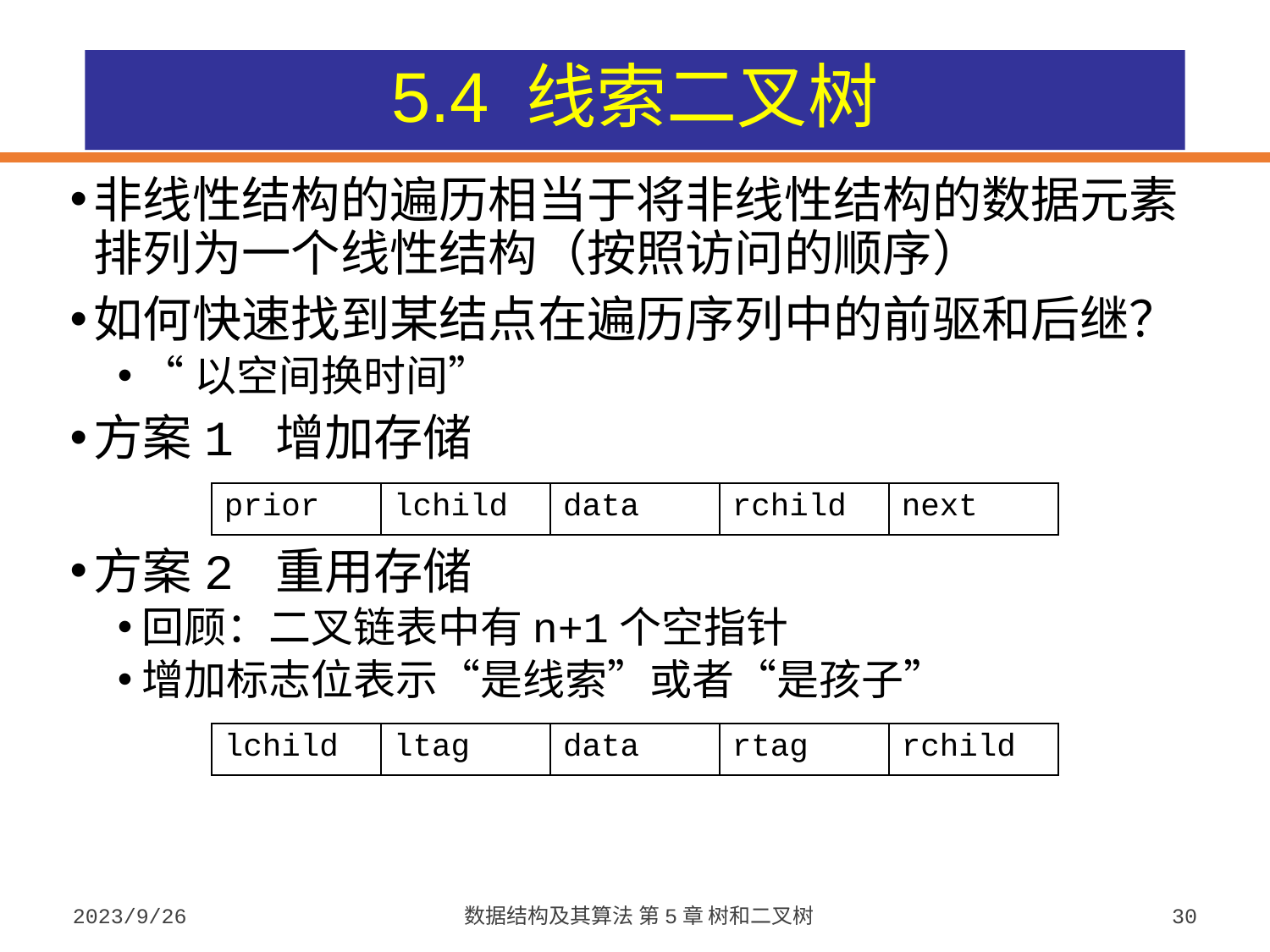

# 5.4 线索二叉树
非线性结构的遍历相当于将非线性结构的数据元素排列为一个线性结构（按照访问的顺序）
如何快速找到某结点在遍历序列中的前驱和后继？
“以空间换时间”
方案1 增加存储

方案2 重用存储
回顾：二叉链表中有n+1个空指针
增加标志位表示“是线索”或者“是孩子”
| prior | lchild | data | rchild | next |
| --- | --- | --- | --- | --- |
| lchild | ltag | data | rtag | rchild |
| --- | --- | --- | --- | --- |
2023/9/26
数据结构及其算法 第5章 树和二叉树
30